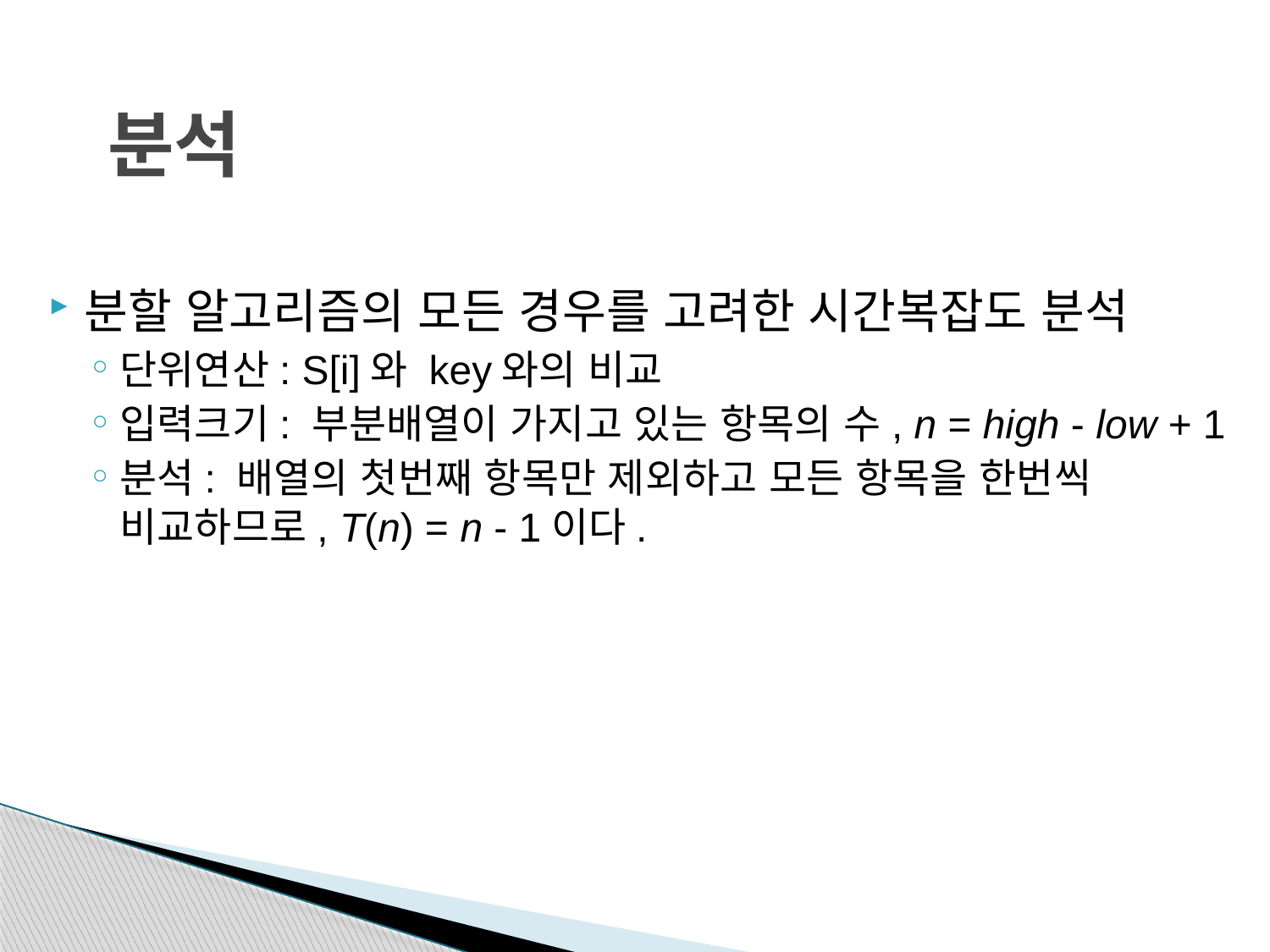

# 분석
분할 알고리즘의 모든 경우를 고려한 시간복잡도 분석
단위연산: S[i]와 key와의 비교
입력크기: 부분배열이 가지고 있는 항목의 수, n = high - low + 1
분석: 배열의 첫번째 항목만 제외하고 모든 항목을 한번씩 비교하므로, T(n) = n - 1이다.